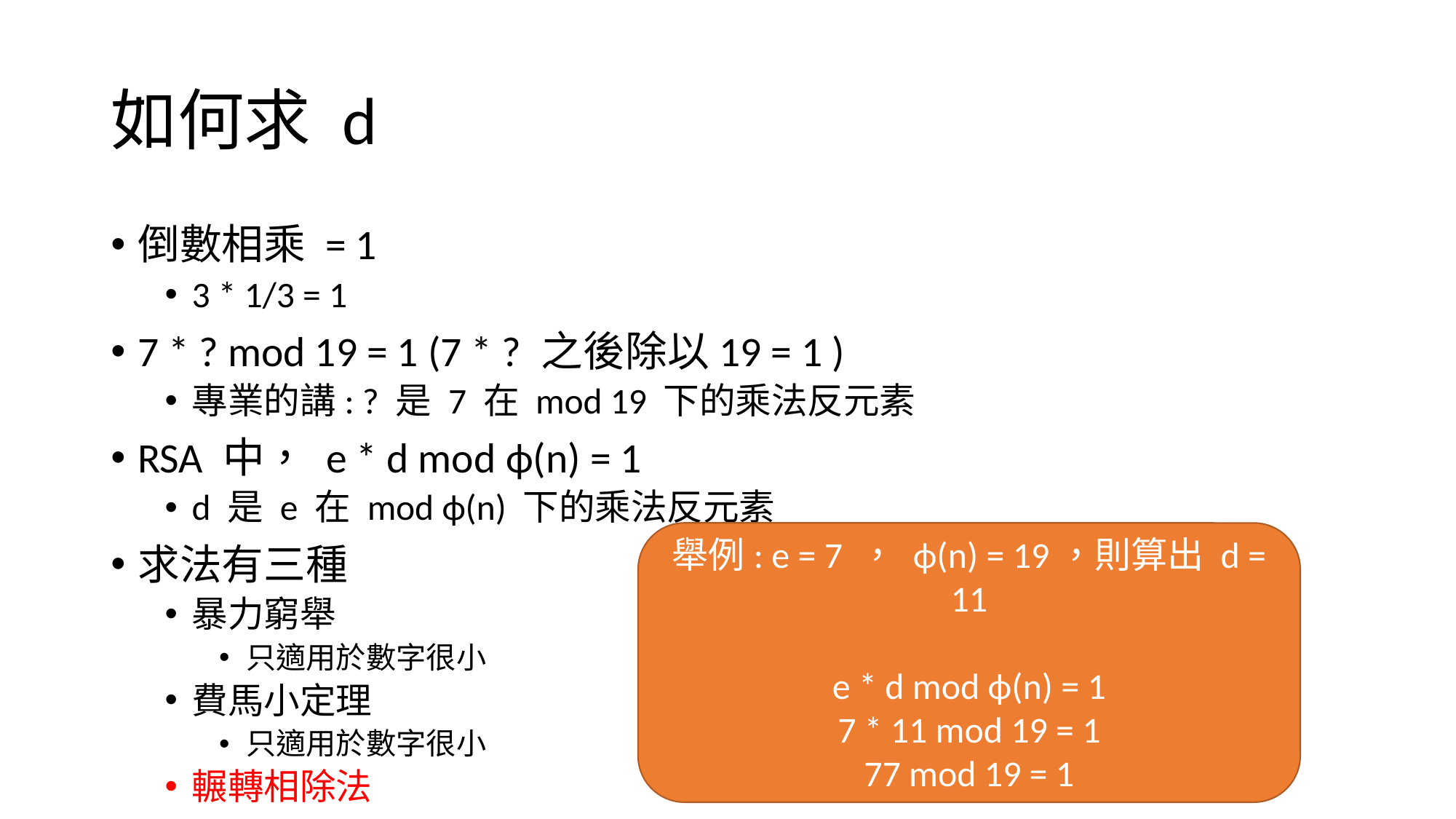

# 如何求 d
倒數相乘 = 1
3 * 1/3 = 1
7 * ? mod 19 = 1 (7 * ? 之後除以19 = 1 )
專業的講: ? 是 7 在 mod 19 下的乘法反元素
RSA 中， e * d mod ϕ(n) = 1
d 是 e 在 mod ϕ(n) 下的乘法反元素
求法有三種
暴力窮舉
只適用於數字很小
費馬小定理
只適用於數字很小
輾轉相除法

舉例: e = 7 ， ϕ(n) = 19，則算出 d = 11

e * d mod ϕ(n) = 1
7 * 11 mod 19 = 1
77 mod 19 = 1